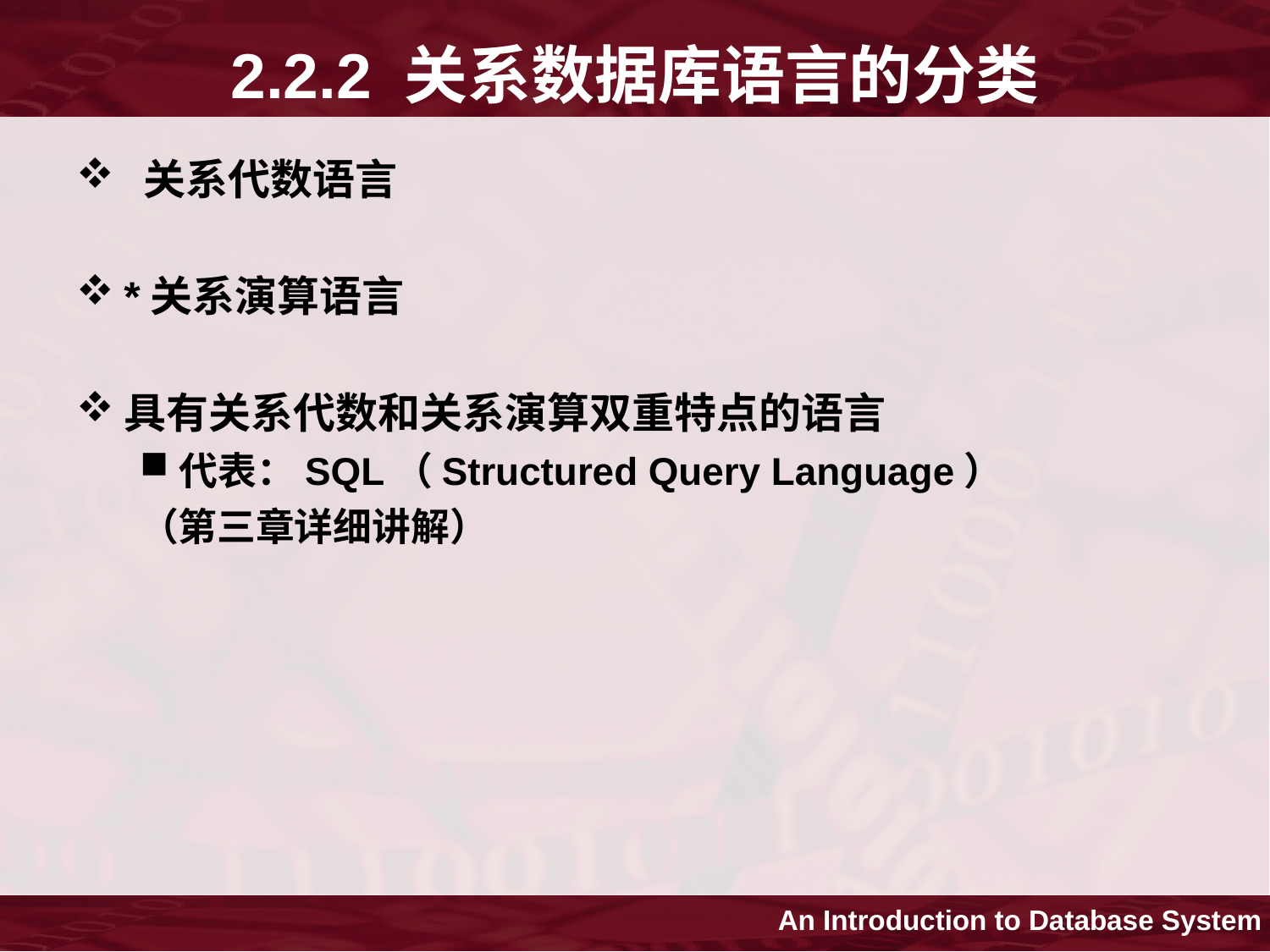

# 2.2.2 关系数据库语言的分类
 关系代数语言

*关系演算语言

具有关系代数和关系演算双重特点的语言
代表：SQL（Structured Query Language）
（第三章详细讲解）